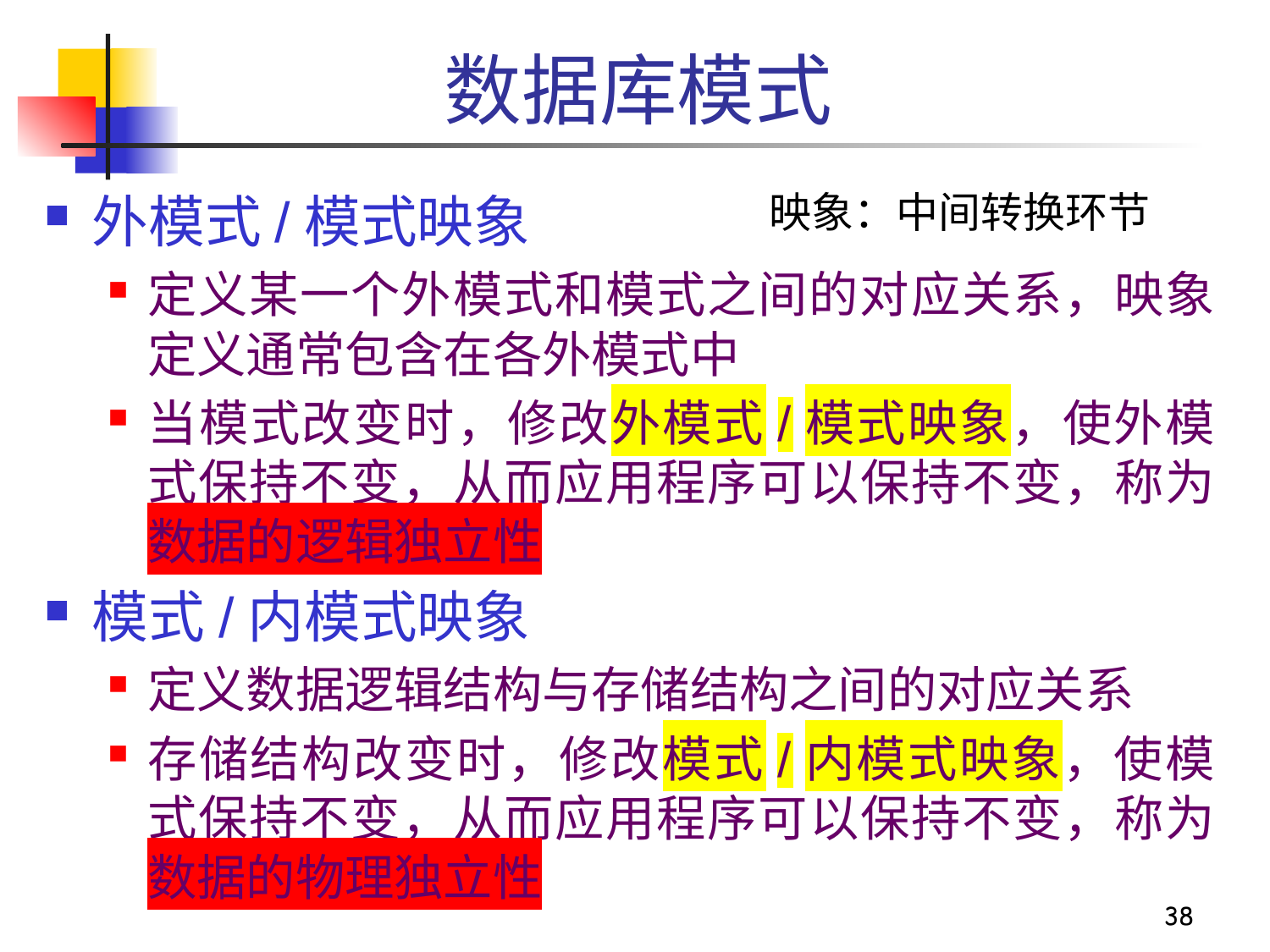

# 数据库模式
外模式/模式映象
定义某一个外模式和模式之间的对应关系，映象定义通常包含在各外模式中
当模式改变时，修改外模式/模式映象，使外模式保持不变，从而应用程序可以保持不变，称为数据的逻辑独立性
模式/内模式映象
定义数据逻辑结构与存储结构之间的对应关系
存储结构改变时，修改模式/内模式映象，使模式保持不变，从而应用程序可以保持不变，称为数据的物理独立性
映象：中间转换环节
38